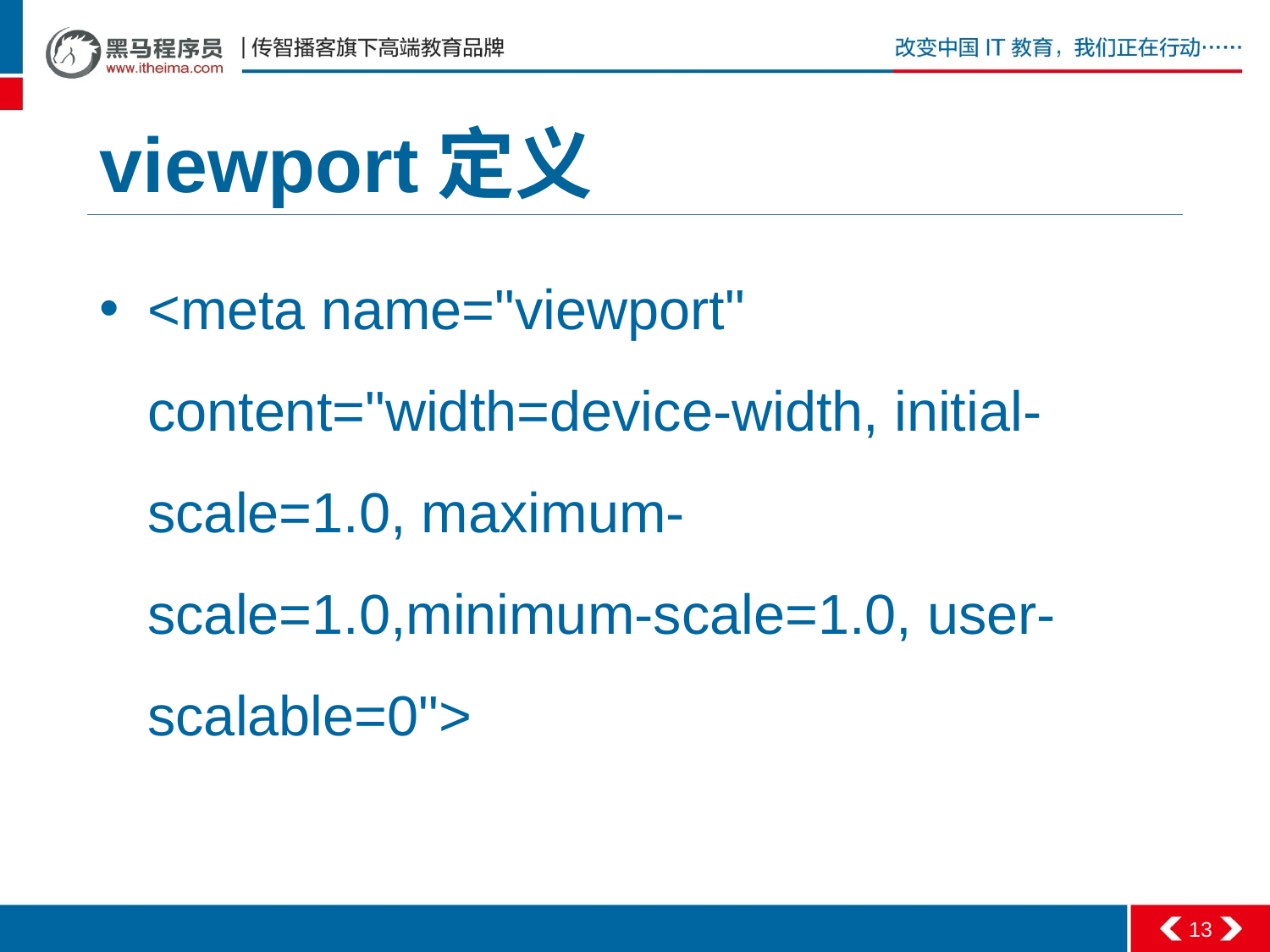

# viewport定义
<meta name="viewport" content="width=device-width, initial-scale=1.0, maximum-scale=1.0,minimum-scale=1.0, user-scalable=0">
13